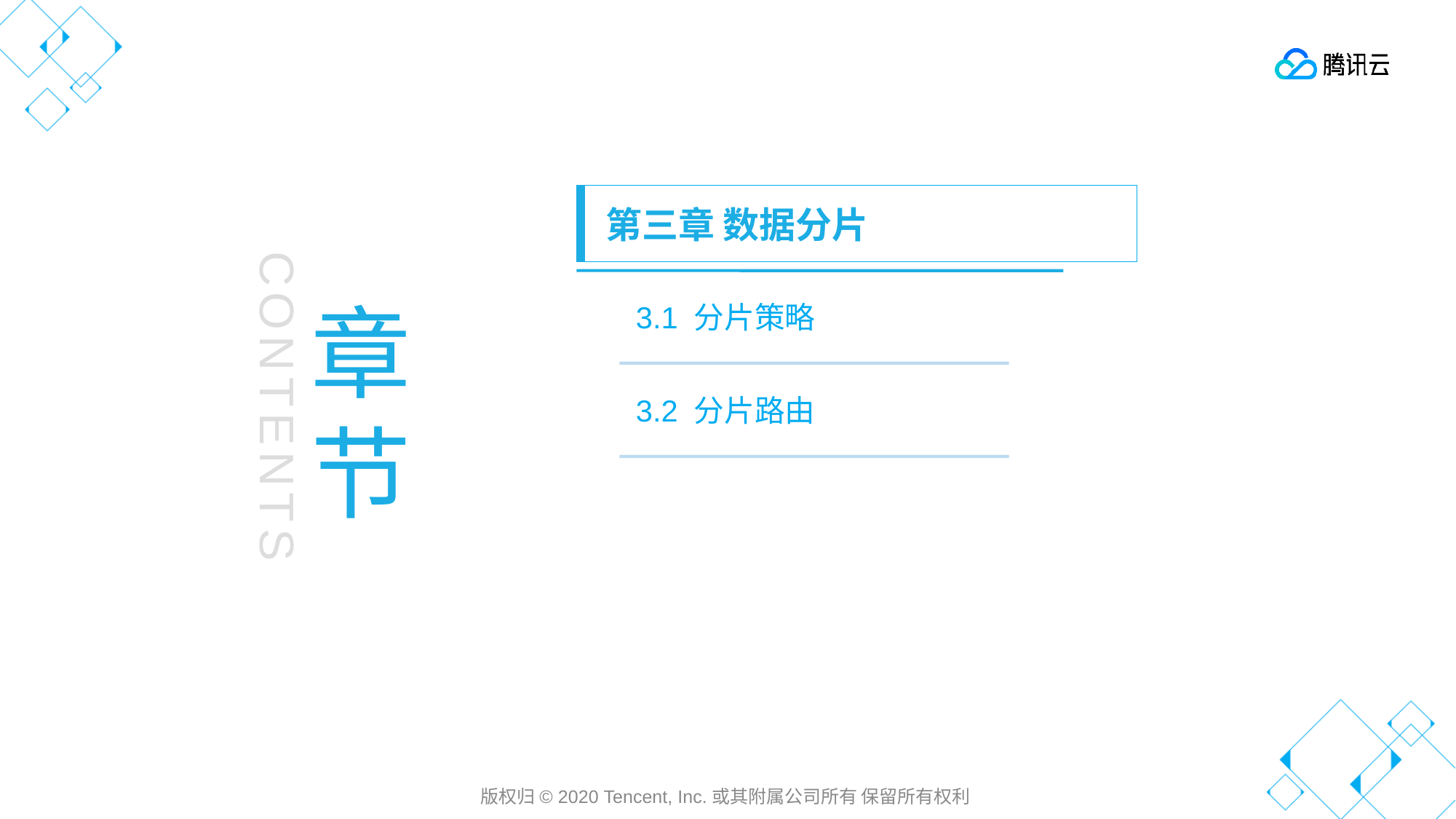

第三章 数据分片
章节

第一章 云计算发展历史
3.1 分片策略

3.2 分片路由
CONTENTS

版权归© 2020 Tencent, Inc.或其附属公司所有 保留所有权利